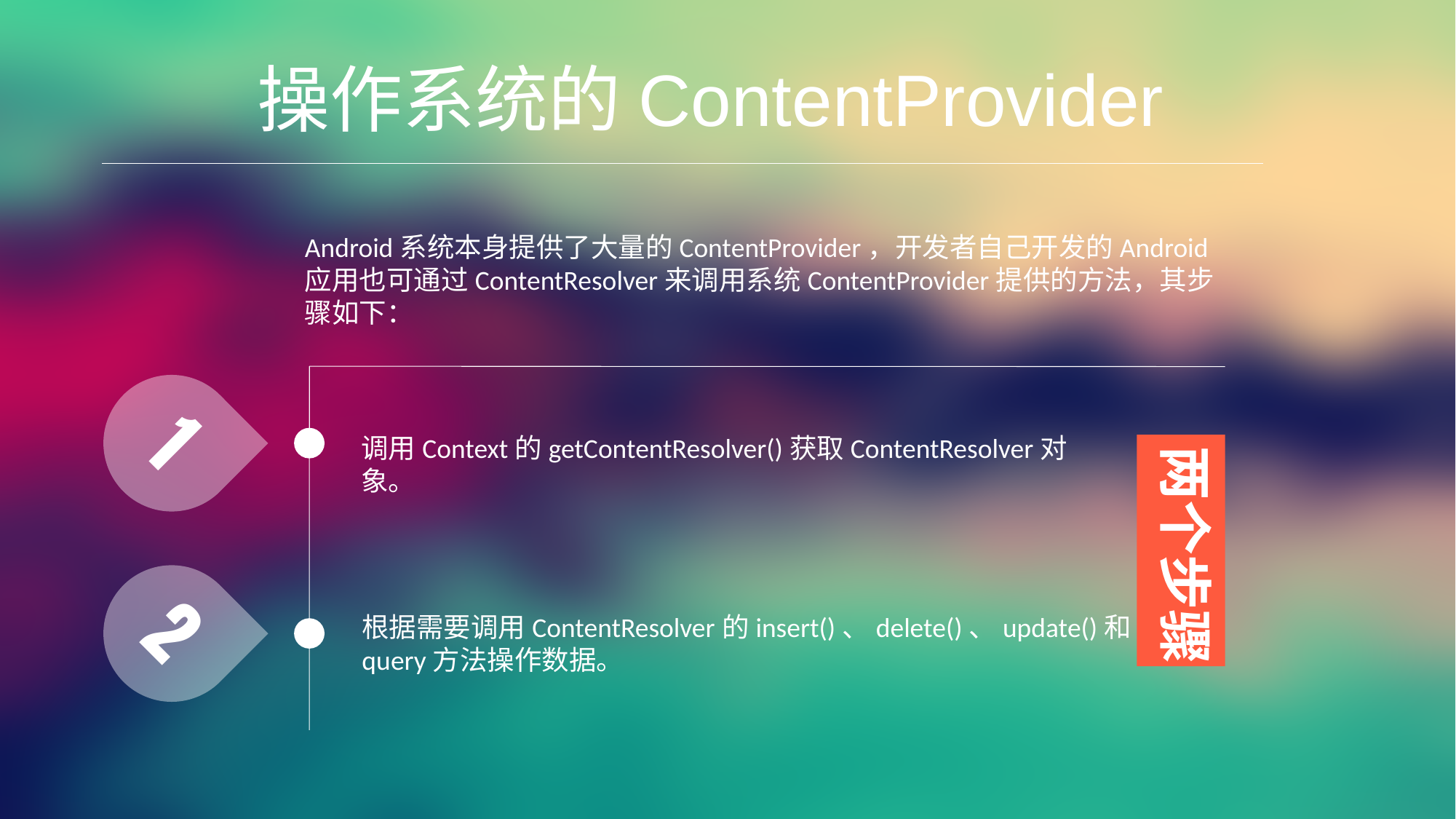

操作系统的ContentProvider
Android系统本身提供了大量的ContentProvider，开发者自己开发的Android应用也可通过ContentResolver来调用系统ContentProvider提供的方法，其步骤如下：

1
2
调用Context的getContentResolver()获取ContentResolver对象。
两个步骤
根据需要调用ContentResolver的insert()、delete()、update()和
query方法操作数据。